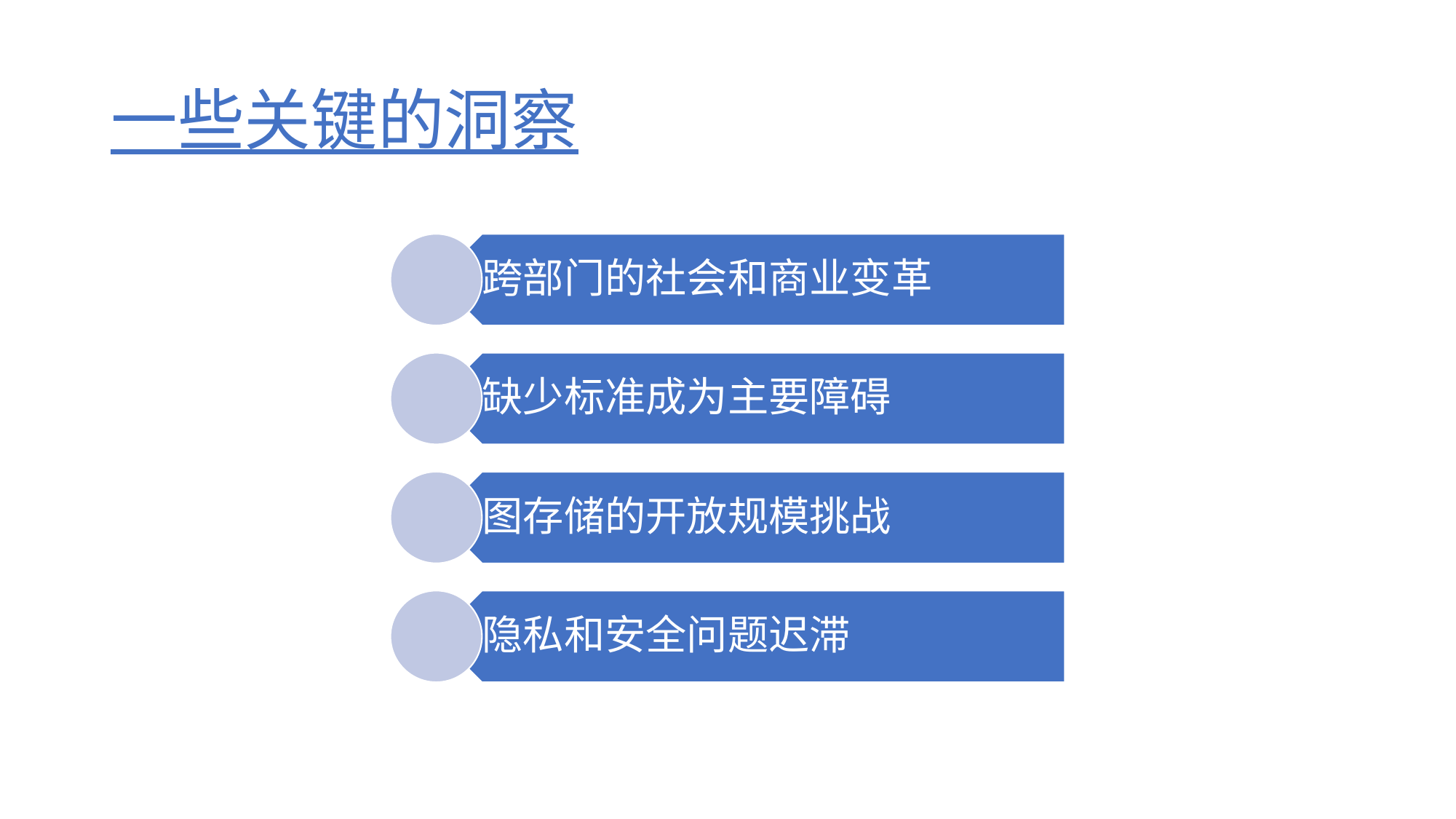

# 一些关键的洞察
跨部门的社会和商业变革
缺少标准成为主要障碍
图存储的开放规模挑战
隐私和安全问题迟滞